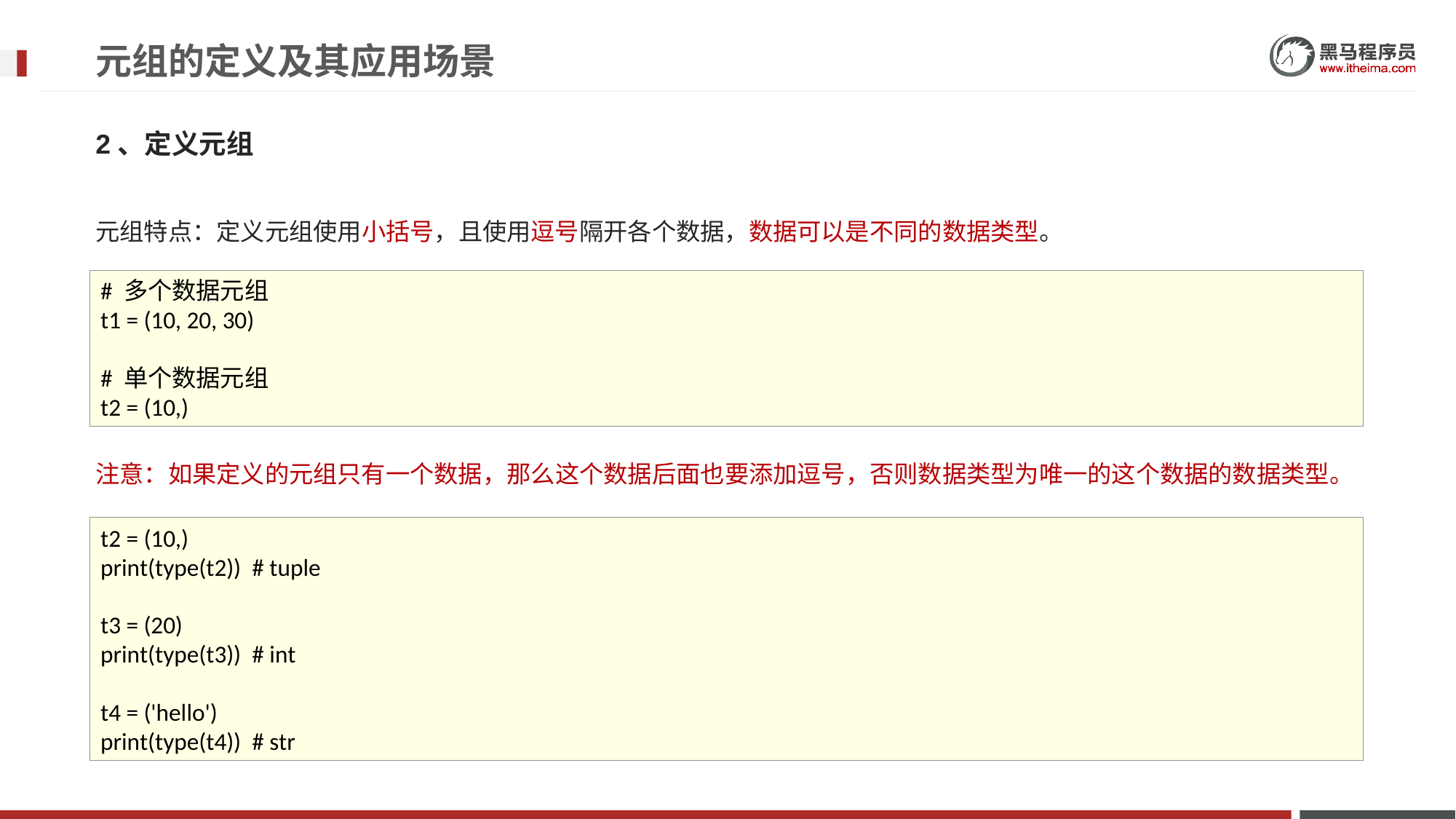

# 元组的定义及其应用场景
2、定义元组
元组特点：定义元组使用小括号，且使用逗号隔开各个数据，数据可以是不同的数据类型。

注意：如果定义的元组只有一个数据，那么这个数据后面也要添加逗号，否则数据类型为唯一的这个数据的数据类型。
# 多个数据元组
t1 = (10, 20, 30)

# 单个数据元组
t2 = (10,)
t2 = (10,)
print(type(t2))  # tuple

t3 = (20)
print(type(t3))  # int

t4 = ('hello')
print(type(t4))  # str